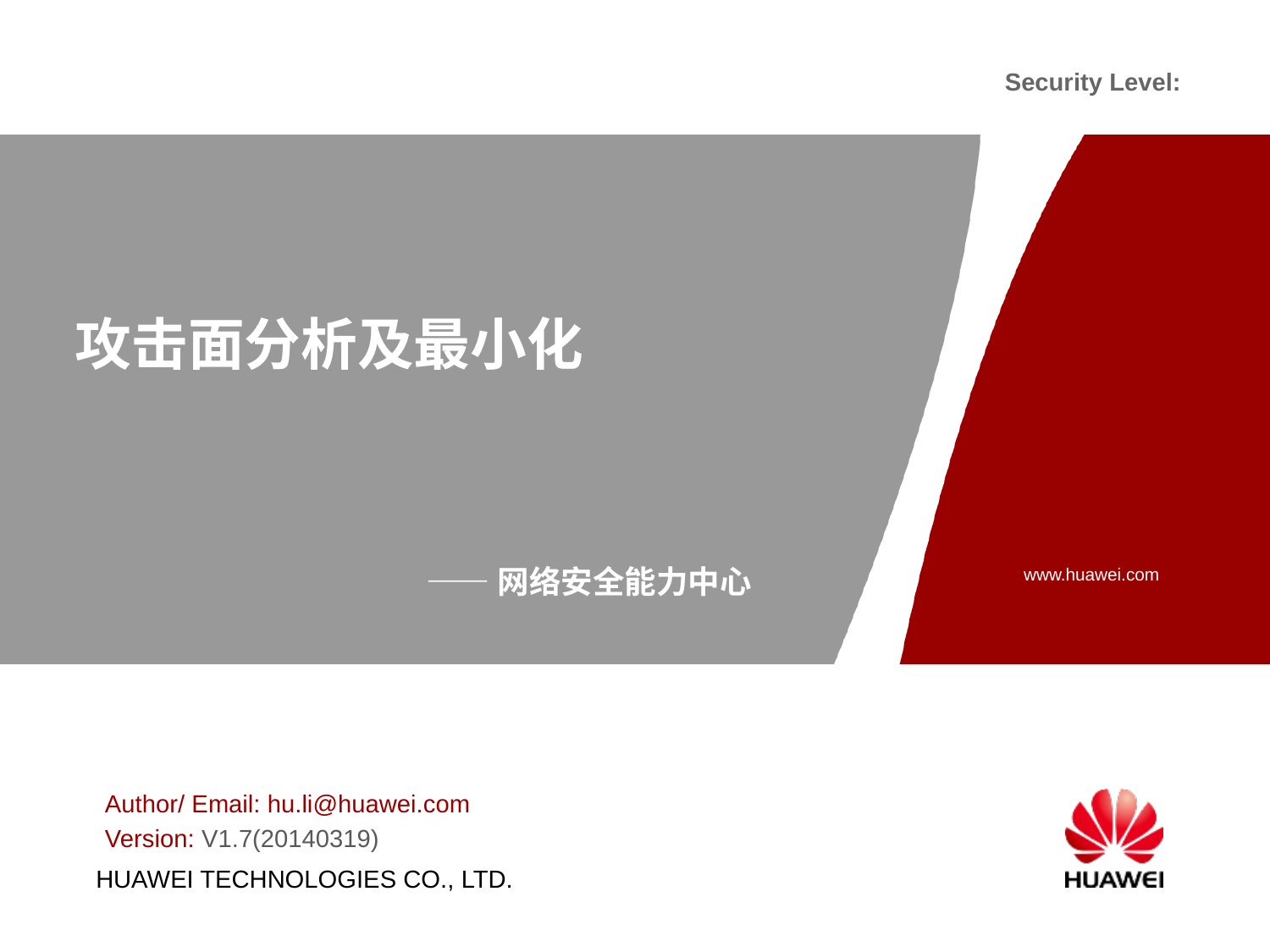

# 攻击面分析及最小化
——网络安全能力中心
Author/ Email: hu.li@huawei.com
Version: V1.7(20140319)